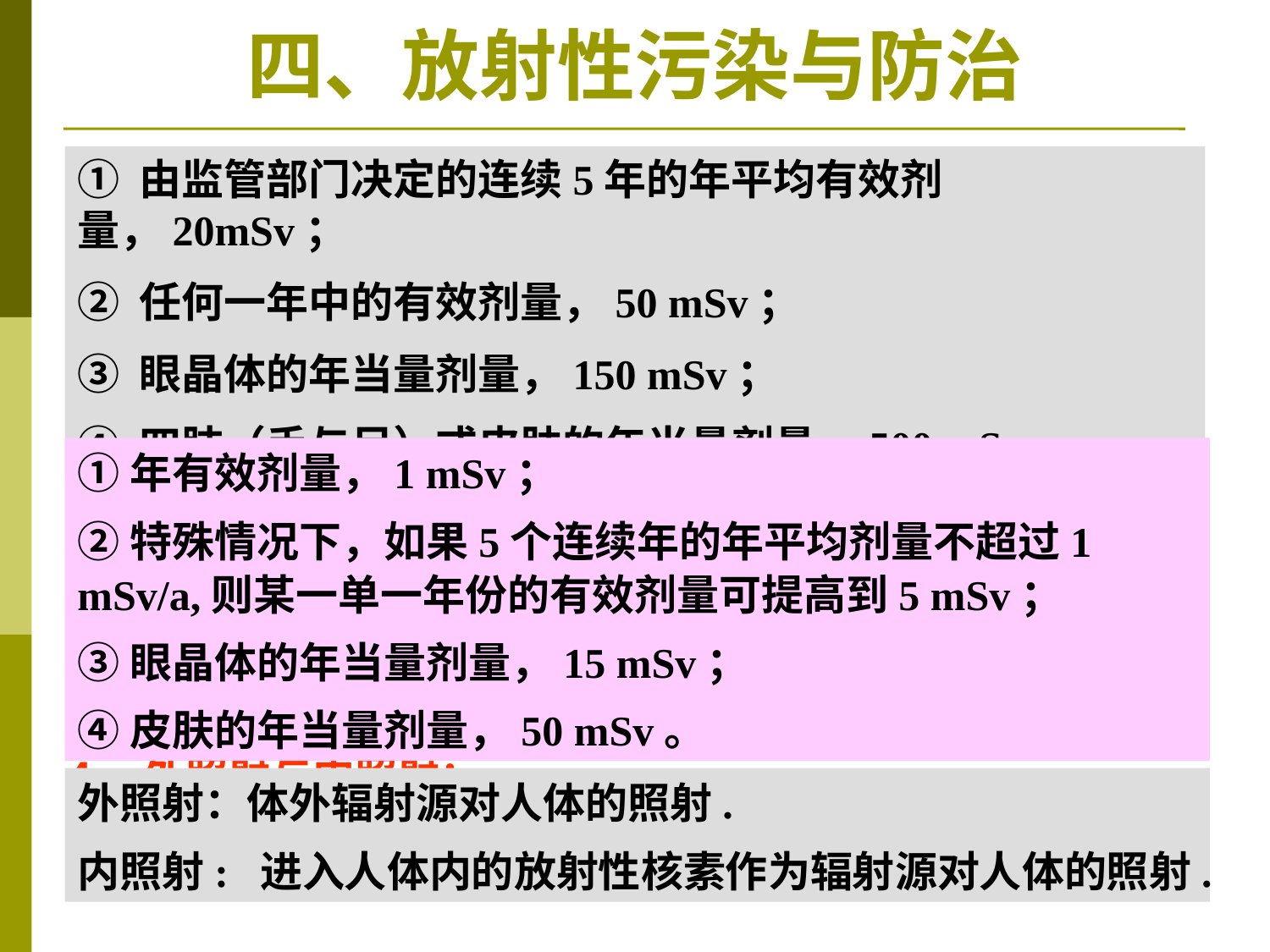

# 四、放射性污染与防治
第二节   辐射剂量学基础
二、辐射防护的量和单位
2、剂量与效应的关系：
※  随机性效应：发生概率(而非严重程度)与剂量大小有关的效应。
※  确定性效应：一种有“阈值”的效应。当受照剂量大于阈值，就会发生确定性效应。
3、基本限值
※  职业照射剂量限值(▲)：※  公众照射剂量限值(▲).
4、外照射与内照射：
① 由监管部门决定的连续5年的年平均有效剂量，20mSv；
② 任何一年中的有效剂量，50 mSv；
③ 眼晶体的年当量剂量，150 mSv；
④ 四肢（手与足）或皮肤的年当量剂量，500 mSv。
①年有效剂量，1 mSv；
②特殊情况下，如果5个连续年的年平均剂量不超过1 mSv/a,则某一单一年份的有效剂量可提高到5 mSv；
③眼晶体的年当量剂量，15 mSv；
④皮肤的年当量剂量，50 mSv。
外照射：体外辐射源对人体的照射.
内照射:  进入人体内的放射性核素作为辐射源对人体的照射.